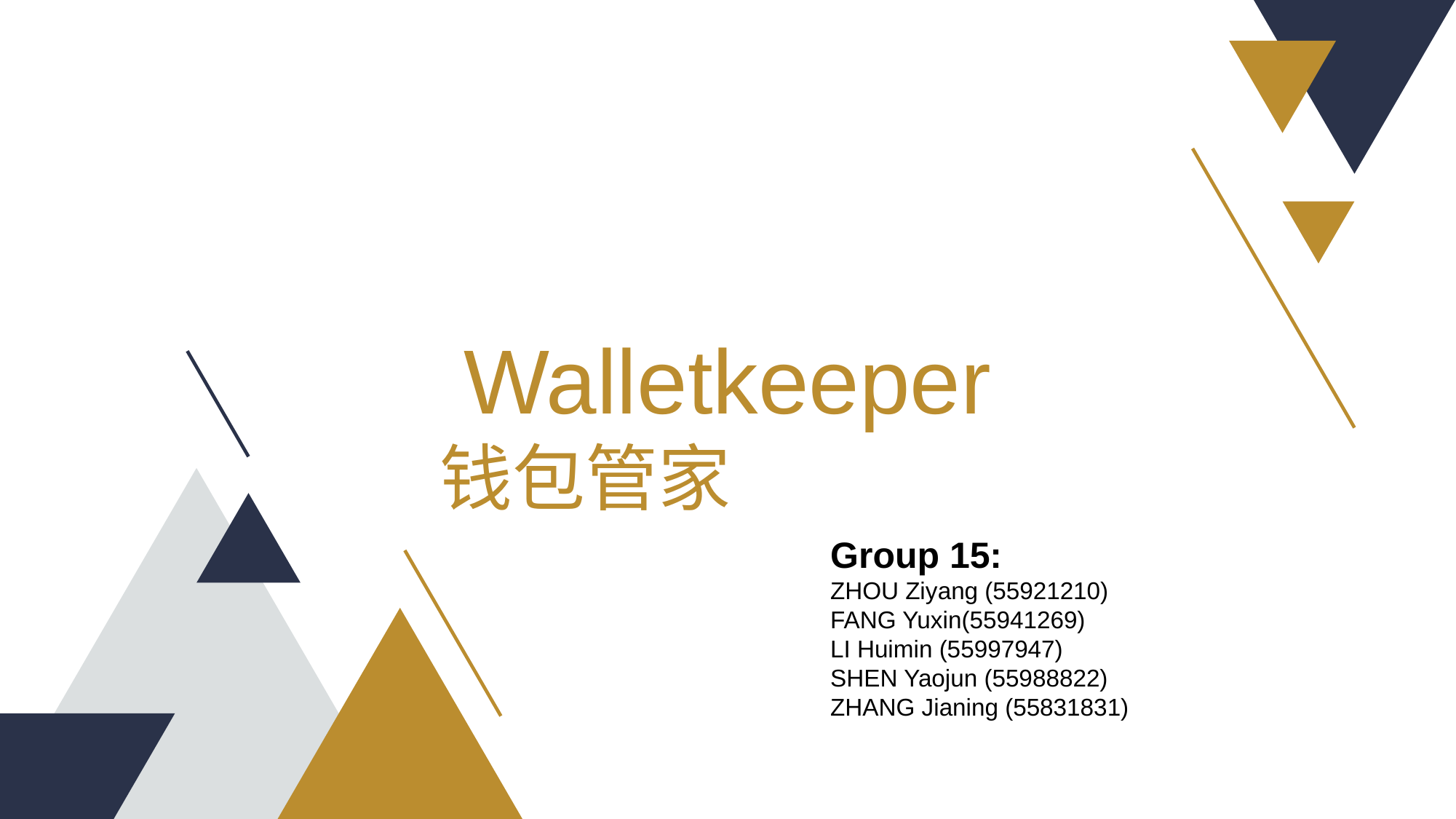

Walletkeeper
    钱包管家

Group 15:
ZHOU Ziyang (55921210)
FANG Yuxin(55941269)
LI Huimin (55997947)
SHEN Yaojun (55988822)
ZHANG Jianing (55831831)